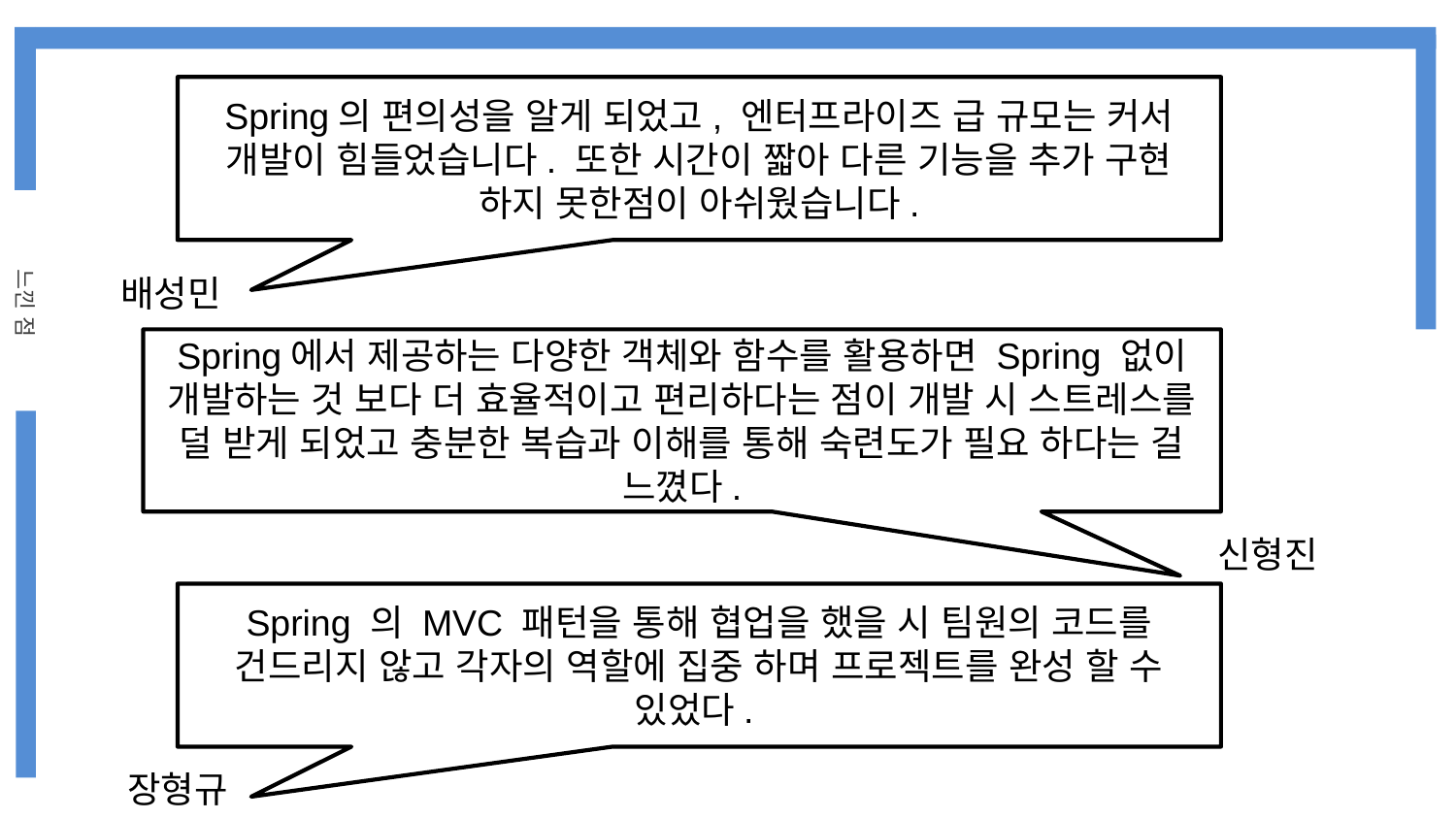

Spring의 편의성을 알게 되었고, 엔터프라이즈 급 규모는 커서 개발이 힘들었습니다. 또한 시간이 짧아 다른 기능을 추가 구현 하지 못한점이 아쉬웠습니다.
배성민
느낀 점
Spring에서 제공하는 다양한 객체와 함수를 활용하면 Spring 없이 개발하는 것 보다 더 효율적이고 편리하다는 점이 개발 시 스트레스를 덜 받게 되었고 충분한 복습과 이해를 통해 숙련도가 필요 하다는 걸 느꼈다.

신형진
Spring 의 MVC 패턴을 통해 협업을 했을 시 팀원의 코드를 건드리지 않고 각자의 역할에 집중 하며 프로젝트를 완성 할 수 있었다.
장형규